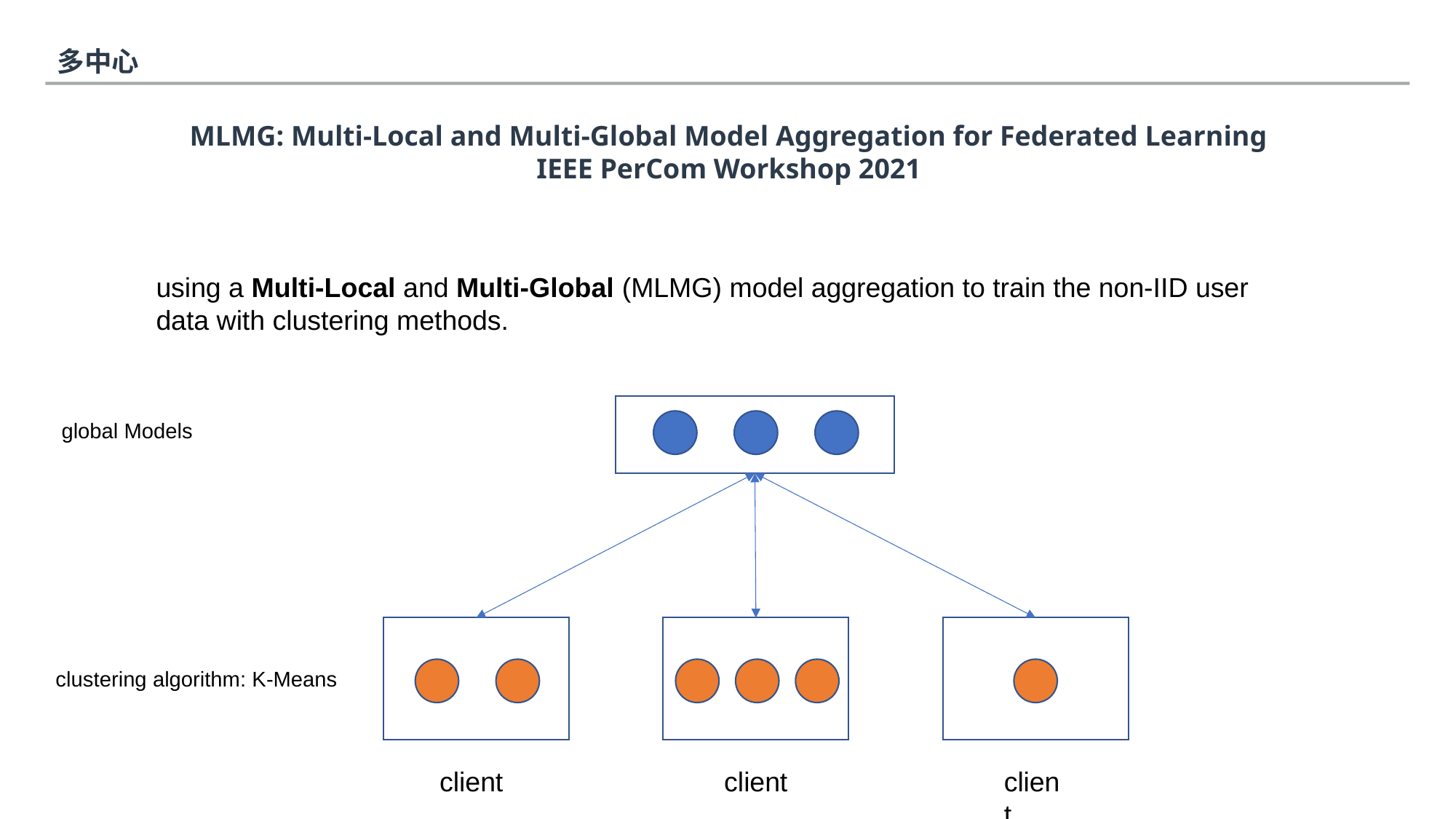

多中心
MLMG: Multi-Local and Multi-Global Model Aggregation for Federated Learning
IEEE PerCom Workshop 2021
using a Multi-Local and Multi-Global (MLMG) model aggregation to train the non-IID user data with clustering methods.

global Models

clustering algorithm: K-Means
client
client
client